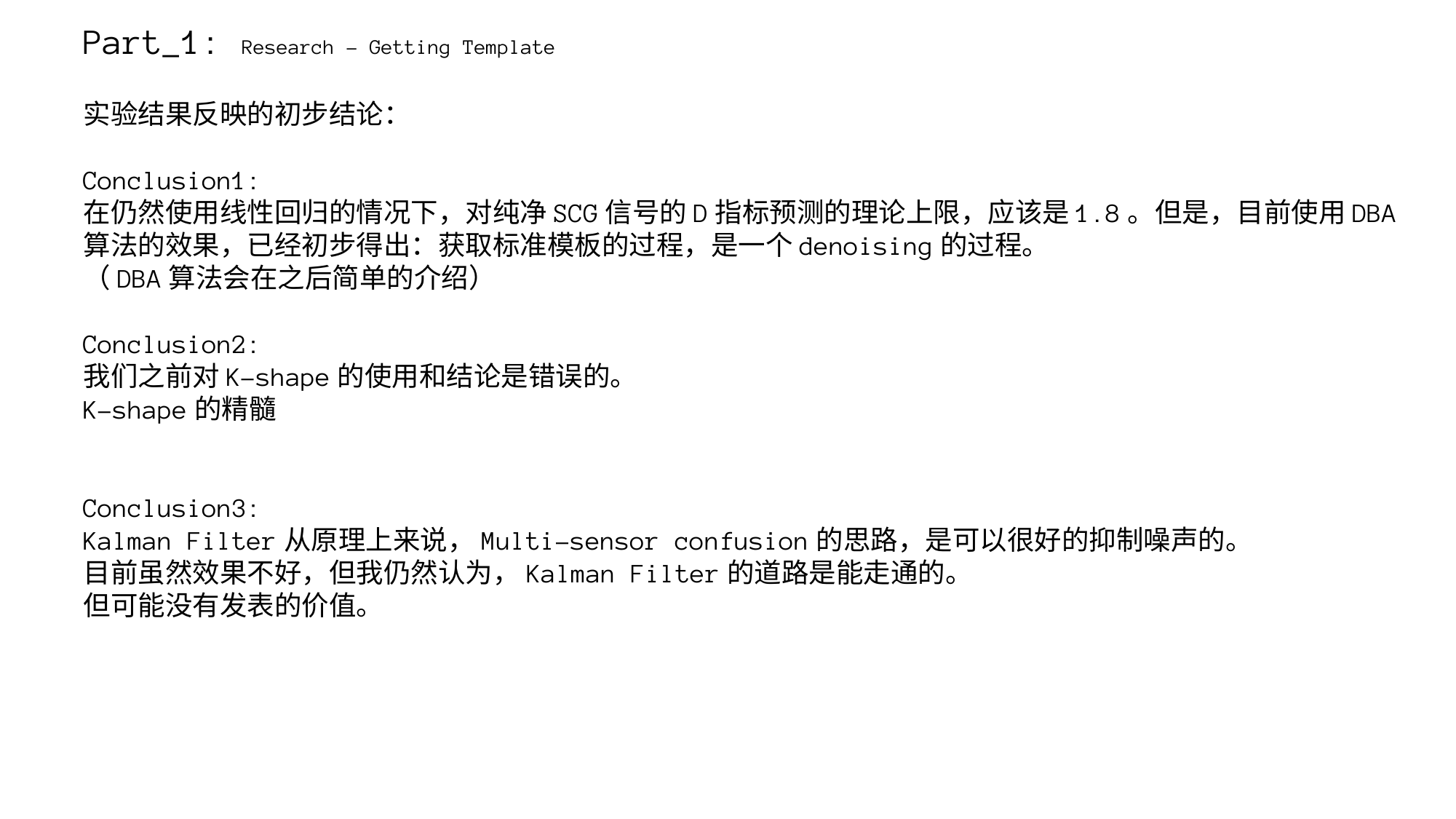

Part_1: Research - Getting Template
实验结果反映的初步结论：

Conclusion1:
在仍然使用线性回归的情况下，对纯净SCG信号的D指标预测的理论上限，应该是1.8。但是，目前使用DBA算法的效果，已经初步得出：获取标准模板的过程，是一个denoising的过程。
（DBA算法会在之后简单的介绍）

Conclusion2:
我们之前对K-shape的使用和结论是错误的。
K-shape的精髓

Conclusion3:
Kalman Filter从原理上来说，Multi-sensor confusion的思路，是可以很好的抑制噪声的。
目前虽然效果不好，但我仍然认为，Kalman Filter的道路是能走通的。
但可能没有发表的价值。